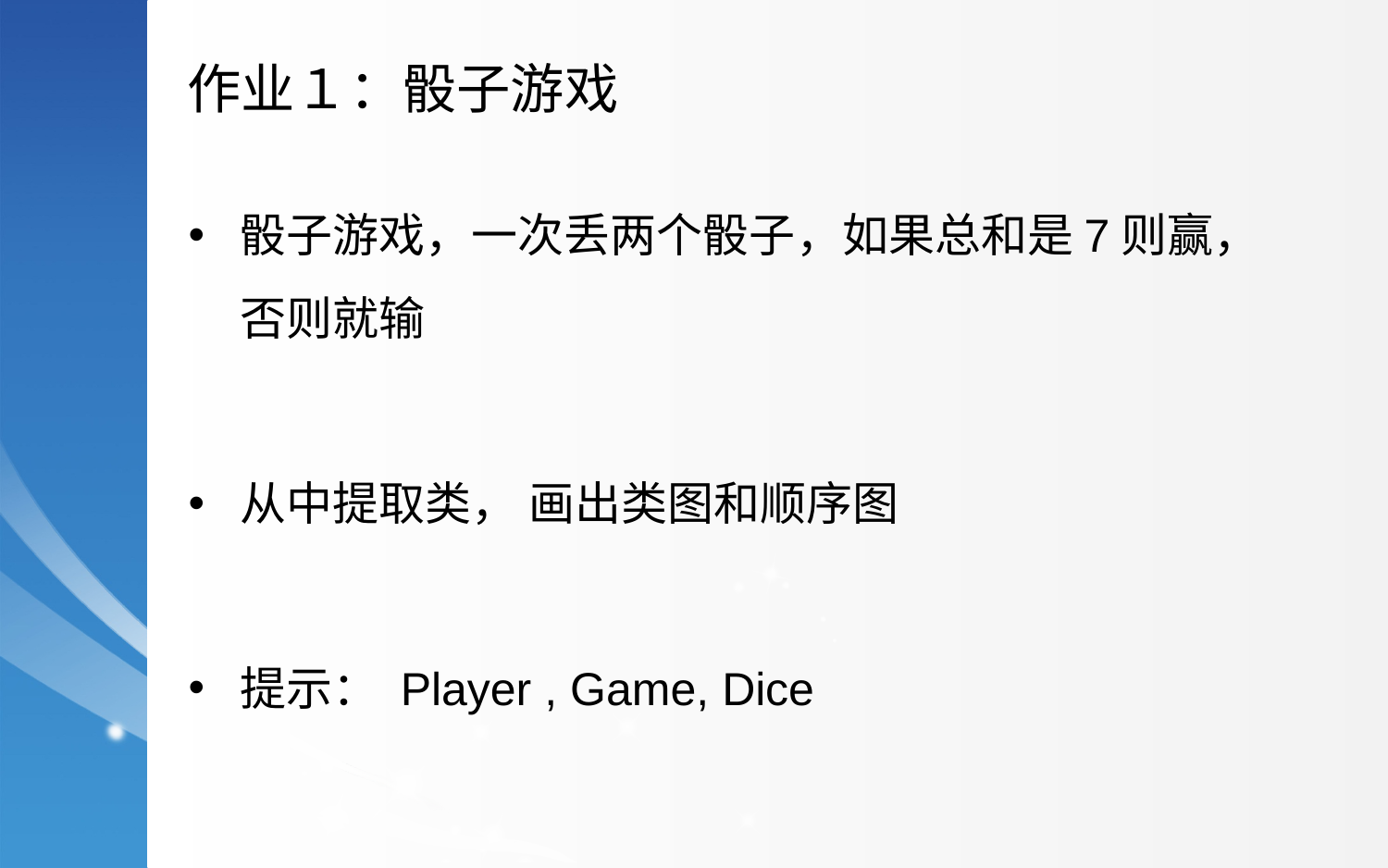

作业１：骰子游戏
骰子游戏，一次丢两个骰子，如果总和是7则赢， 否则就输

从中提取类， 画出类图和顺序图

提示： Player , Game, Dice